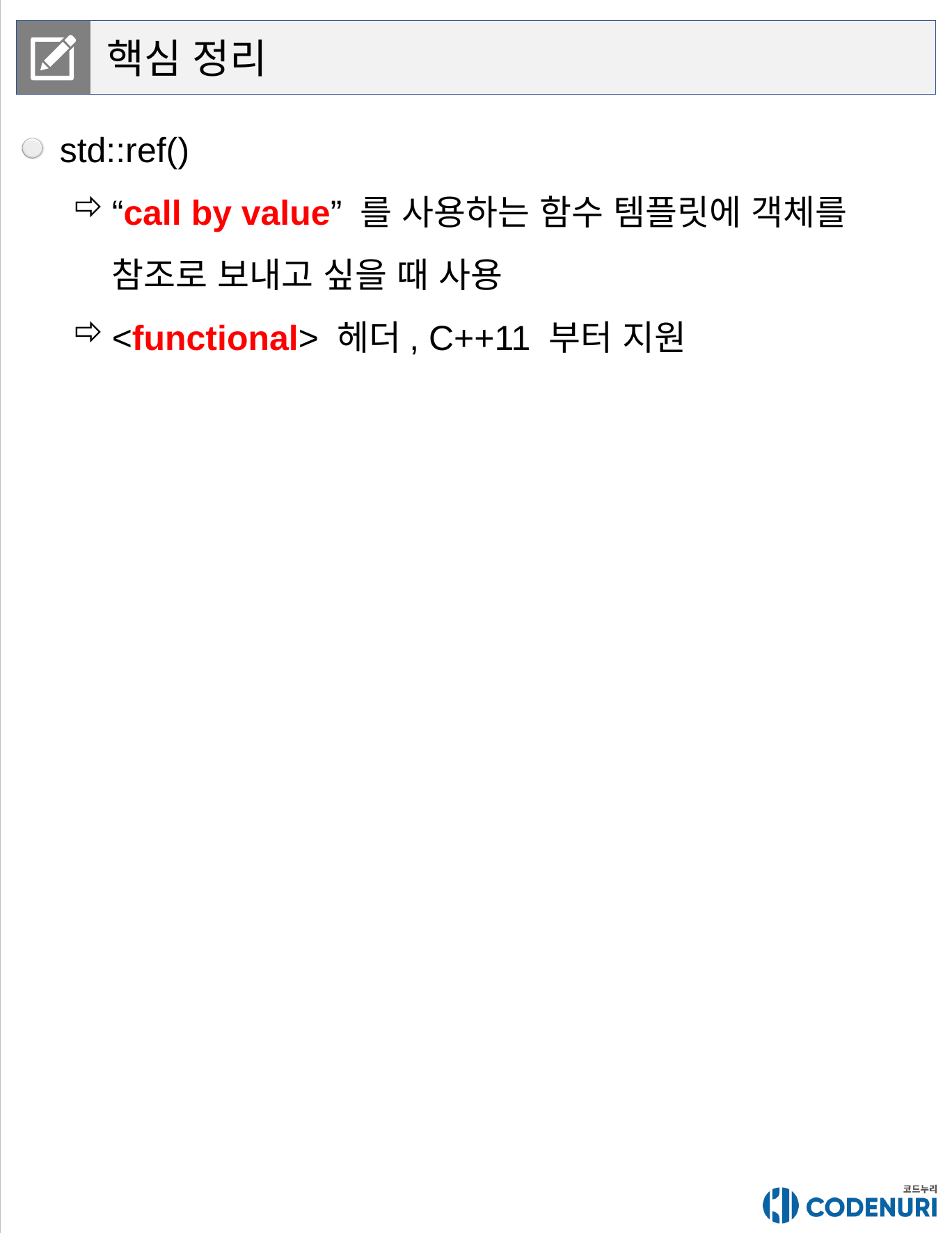

핵심 정리

std::ref()
“call by value” 를 사용하는 함수 템플릿에 객체를 참조로 보내고 싶을 때 사용
<functional> 헤더, C++11 부터 지원